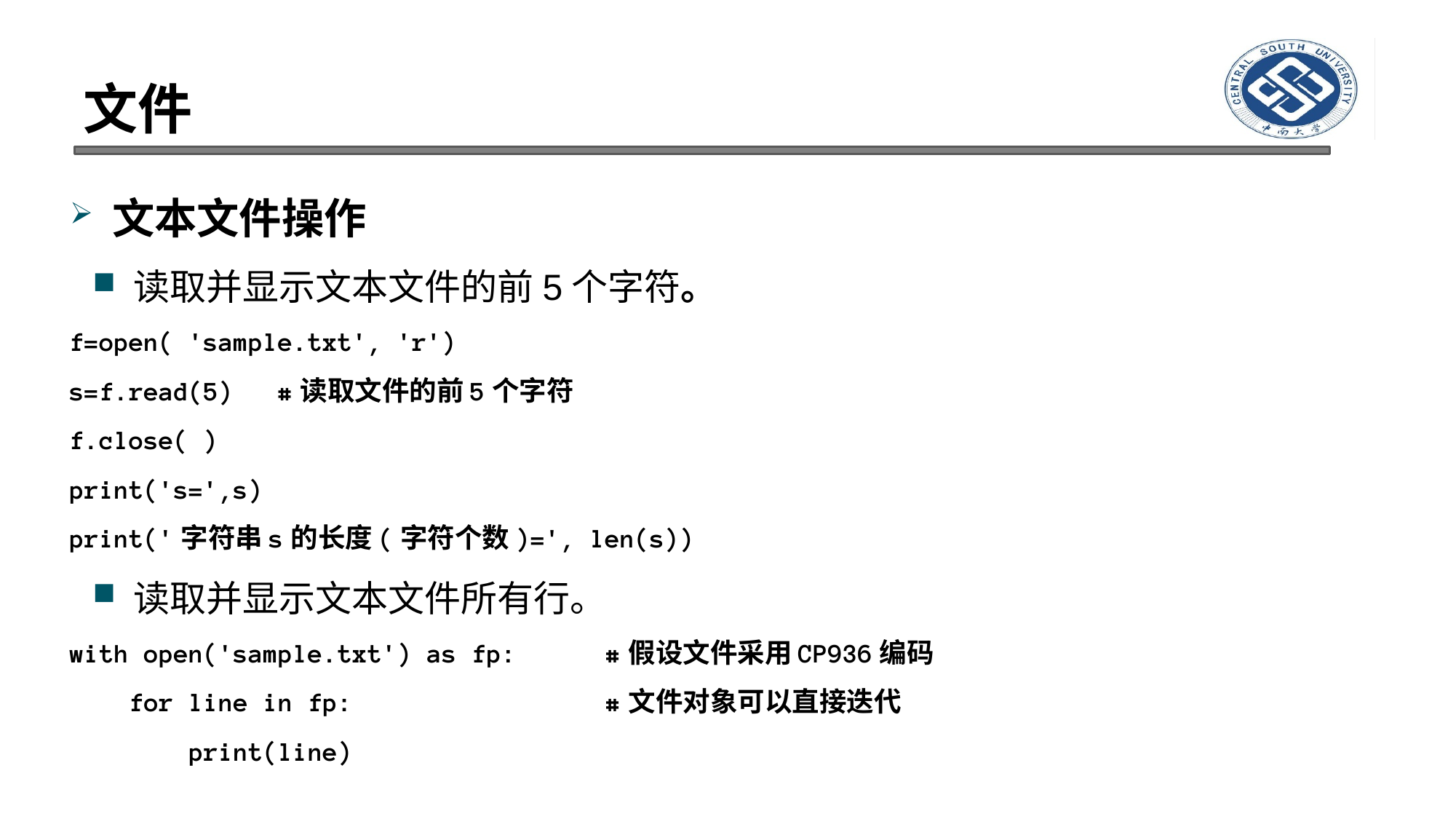

# 文件
文本文件操作
读取并显示文本文件的前5个字符。
f=open( 'sample.txt', 'r')
s=f.read(5)   #读取文件的前5个字符
f.close( )
print('s=',s)
print('字符串s的长度(字符个数)=', len(s))
读取并显示文本文件所有行。
with open('sample.txt') as fp:      #假设文件采用CP936编码
    for line in fp:                 #文件对象可以直接迭代
        print(line)